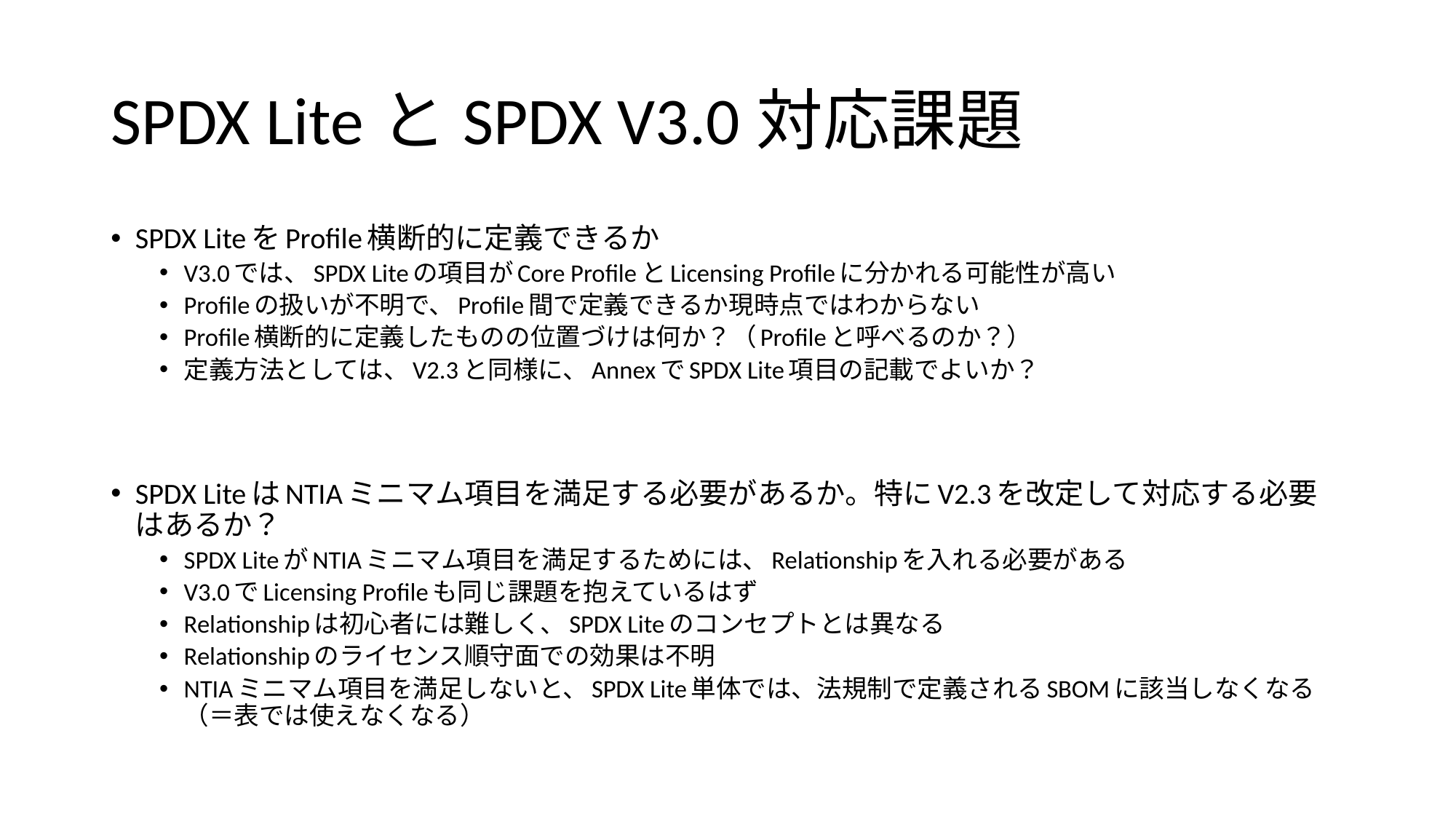

# SPDX LiteとSPDX V3.0対応課題
SPDX LiteをProfile横断的に定義できるか
V3.0では、SPDX Liteの項目がCore ProfileとLicensing Profileに分かれる可能性が高い
Profileの扱いが不明で、Profile間で定義できるか現時点ではわからない
Profile横断的に定義したものの位置づけは何か？（Profileと呼べるのか？）
定義方法としては、V2.3と同様に、AnnexでSPDX Lite項目の記載でよいか？

SPDX LiteはNTIAミニマム項目を満足する必要があるか。特にV2.3を改定して対応する必要はあるか？
SPDX LiteがNTIAミニマム項目を満足するためには、Relationshipを入れる必要がある
V3.0でLicensing Profileも同じ課題を抱えているはず
Relationshipは初心者には難しく、SPDX Liteのコンセプトとは異なる
Relationshipのライセンス順守面での効果は不明
NTIAミニマム項目を満足しないと、SPDX Lite単体では、法規制で定義されるSBOMに該当しなくなる（＝表では使えなくなる）